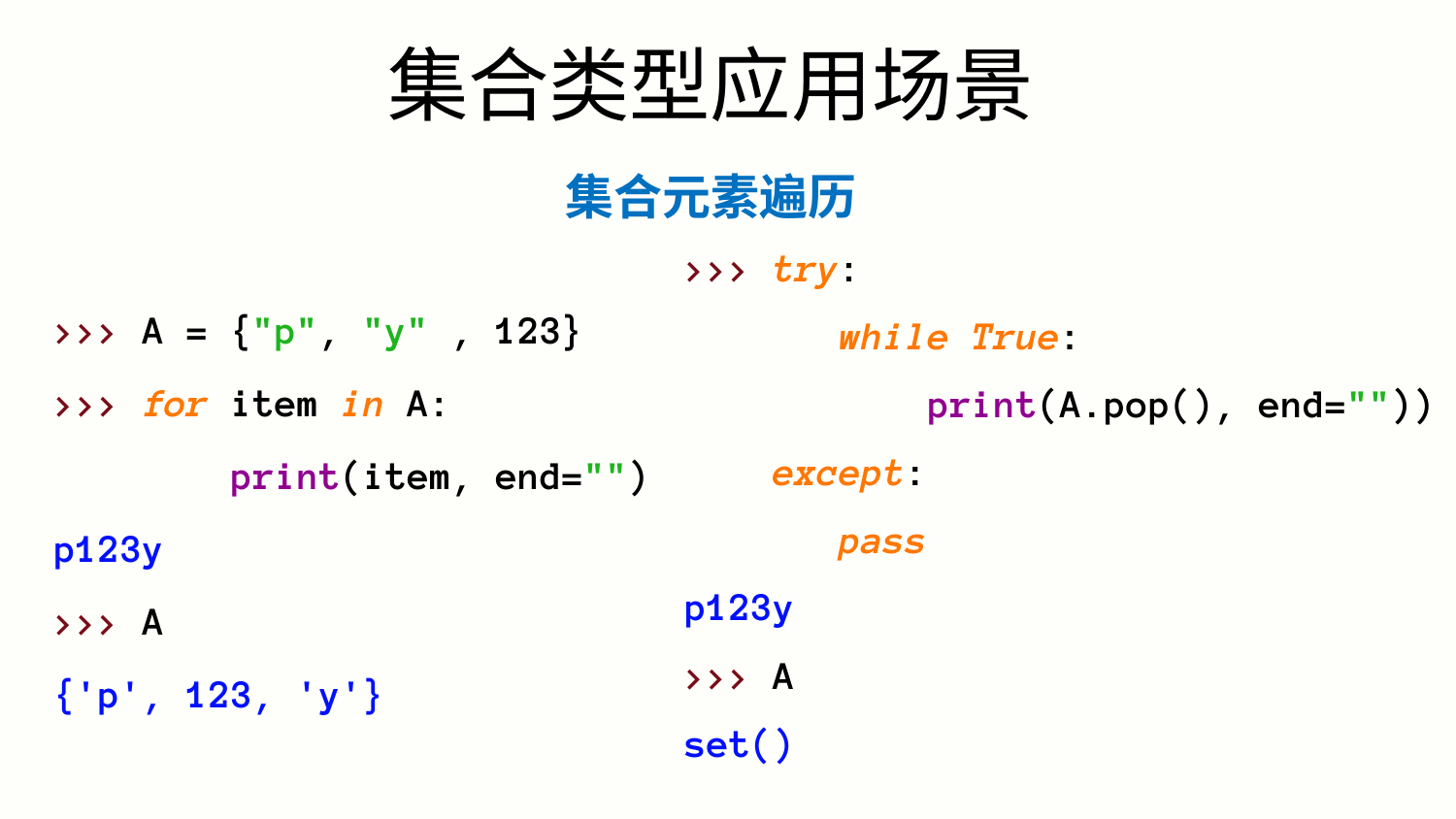

集合类型应用场景
集合元素遍历
>>> try:
       while True:
           print(A.pop(), end=""))
    except:
       pass
p123y
>>> A
set()
>>> A = {"p", "y" , 123}
>>> for item in A:
        print(item, end="")
p123y
>>> A
{'p', 123, 'y'}
21